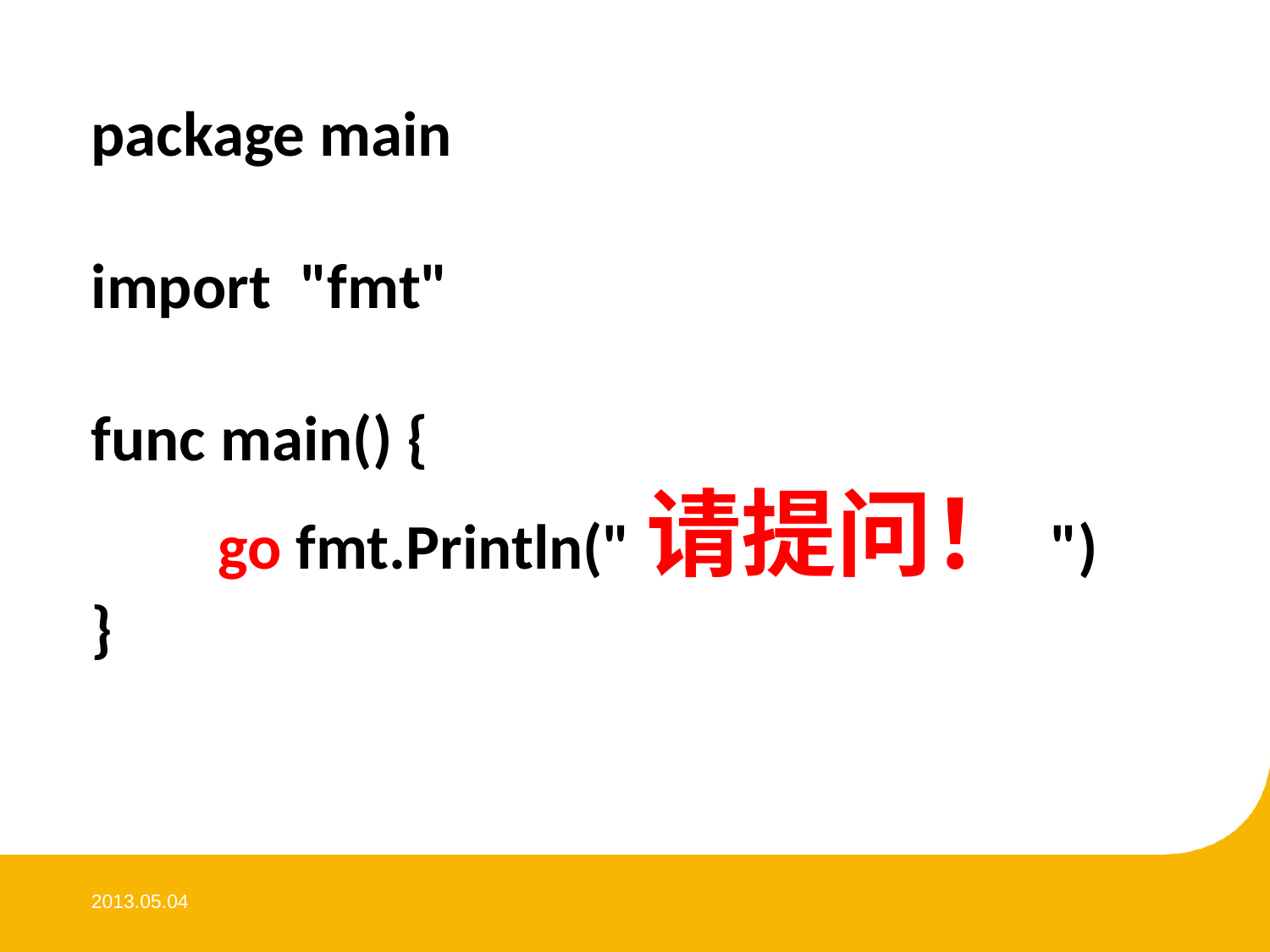

package main

import  "fmt"

func main() {
	go fmt.Println("请提问！")
}
2013.05.04
26